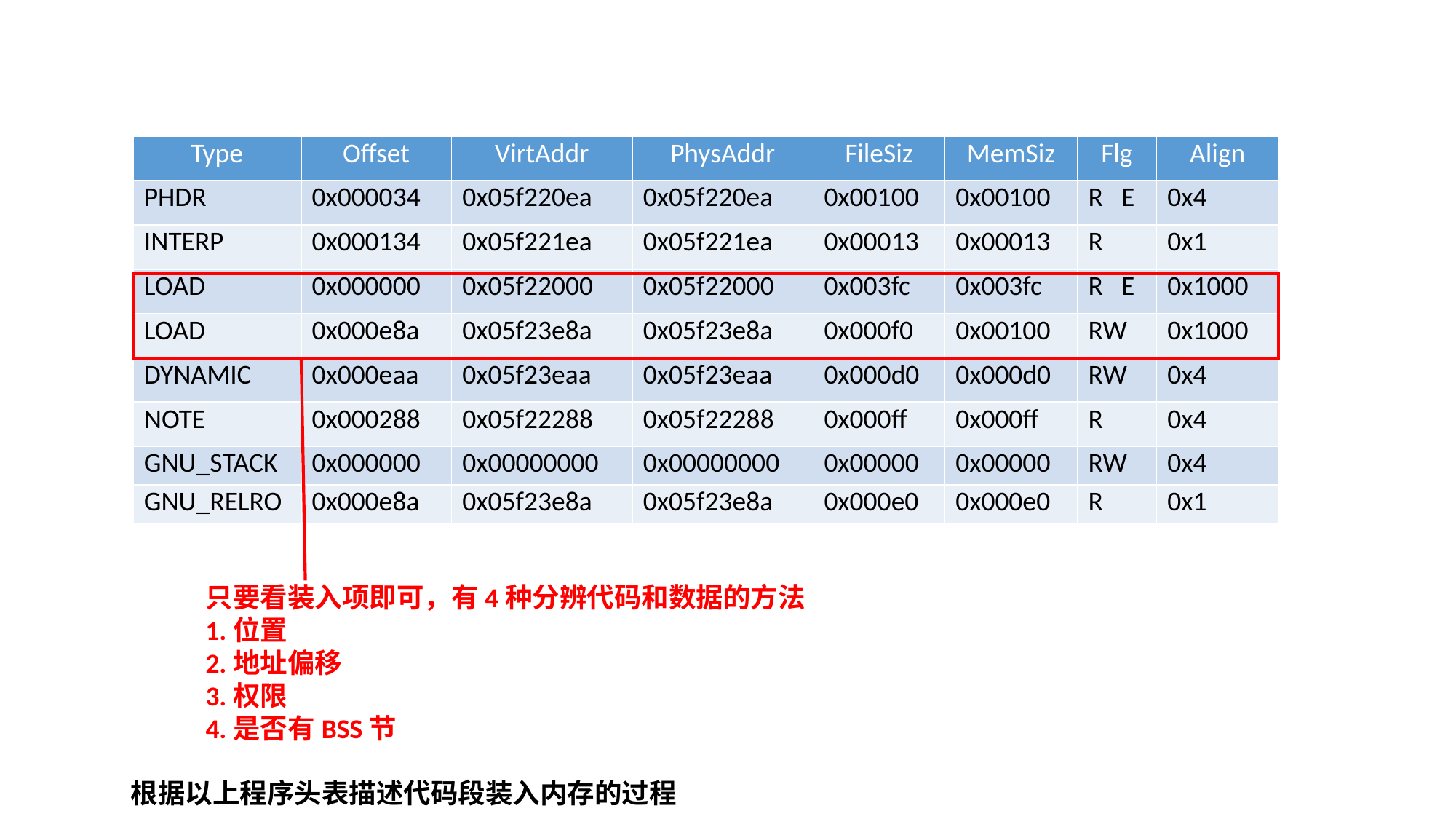

| Type | Offset | VirtAddr | PhysAddr | FileSiz | MemSiz | Flg | Align |
| --- | --- | --- | --- | --- | --- | --- | --- |
| PHDR | 0x000034 | 0x05f220ea | 0x05f220ea | 0x00100 | 0x00100 | R E | 0x4 |
| INTERP | 0x000134 | 0x05f221ea | 0x05f221ea | 0x00013 | 0x00013 | R | 0x1 |
| LOAD | 0x000000 | 0x05f22000 | 0x05f22000 | 0x003fc | 0x003fc | R E | 0x1000 |
| LOAD | 0x000e8a | 0x05f23e8a | 0x05f23e8a | 0x000f0 | 0x00100 | RW | 0x1000 |
| DYNAMIC | 0x000eaa | 0x05f23eaa | 0x05f23eaa | 0x000d0 | 0x000d0 | RW | 0x4 |
| NOTE | 0x000288 | 0x05f22288 | 0x05f22288 | 0x000ff | 0x000ff | R | 0x4 |
| GNU\_STACK | 0x000000 | 0x00000000 | 0x00000000 | 0x00000 | 0x00000 | RW | 0x4 |
| GNU\_RELRO | 0x000e8a | 0x05f23e8a | 0x05f23e8a | 0x000e0 | 0x000e0 | R | 0x1 |

只要看装入项即可，有4种分辨代码和数据的方法
1.位置
2.地址偏移
3.权限
4.是否有BSS节
根据以上程序头表描述代码段装入内存的过程